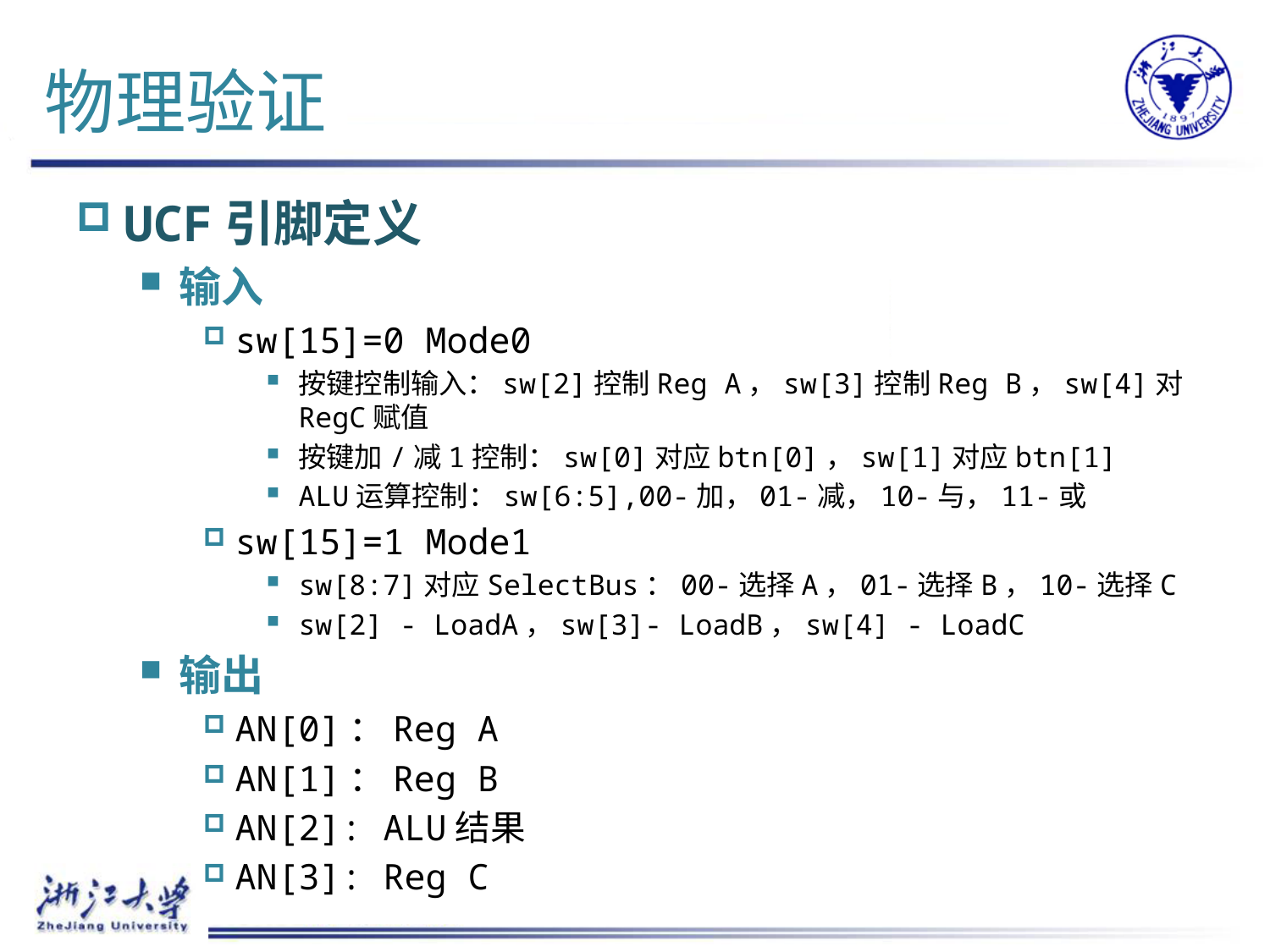

# 物理验证
UCF引脚定义
输入
sw[15]=0 Mode0
按键控制输入：sw[2]控制Reg A，sw[3]控制Reg B，sw[4]对RegC赋值
按键加/减1控制：sw[0]对应btn[0]，sw[1]对应btn[1]
ALU运算控制：sw[6:5],00-加，01-减，10-与，11-或
sw[15]=1 Mode1
sw[8:7]对应SelectBus：00-选择A，01-选择B，10-选择C
sw[2] - LoadA，sw[3]- LoadB，sw[4] - LoadC
输出
AN[0]：Reg A
AN[1]：Reg B
AN[2]: ALU结果
AN[3]: Reg C